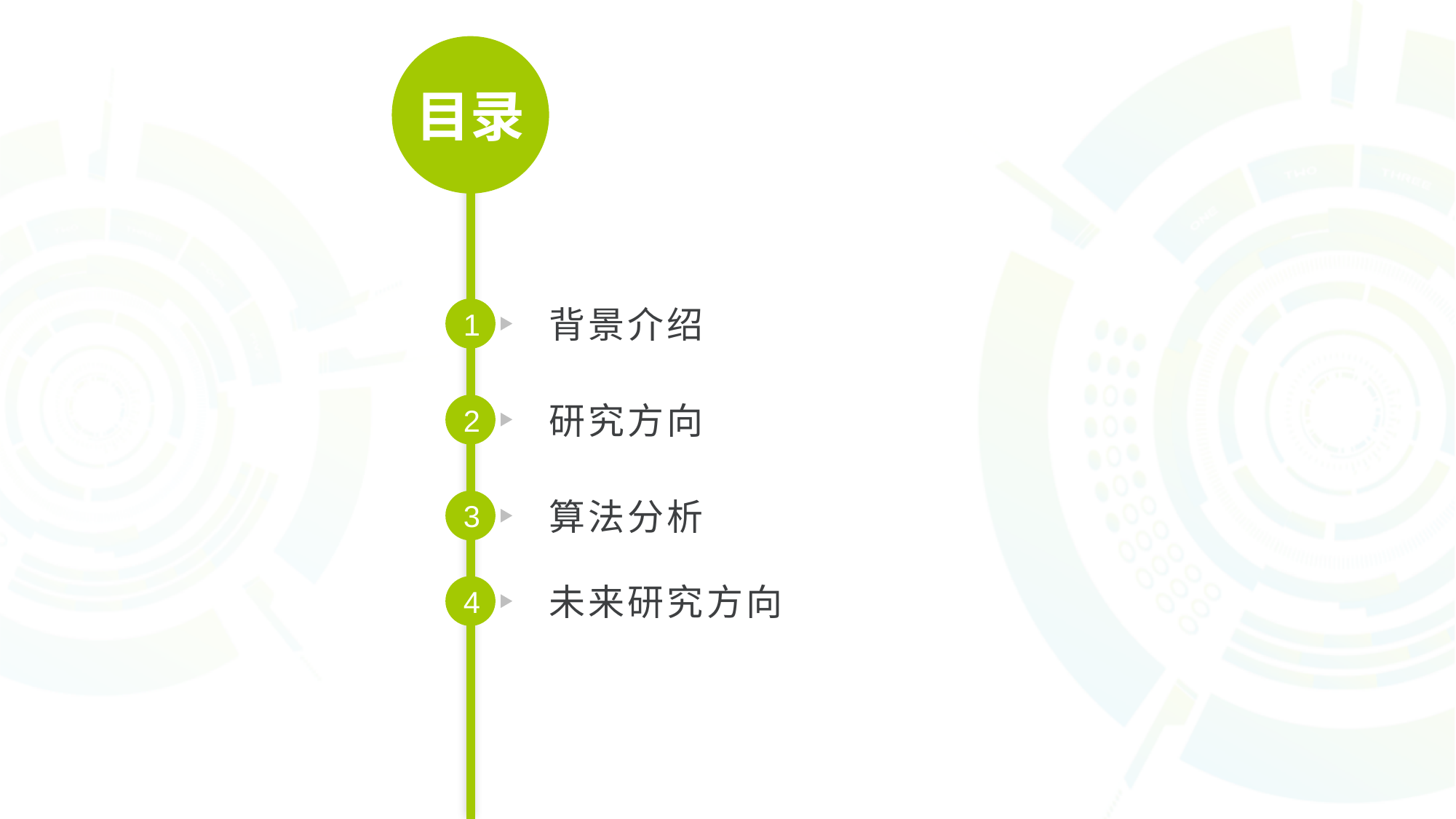

目录

背景介绍
1

研究方向
2

算法分析
3

未来研究方向
4